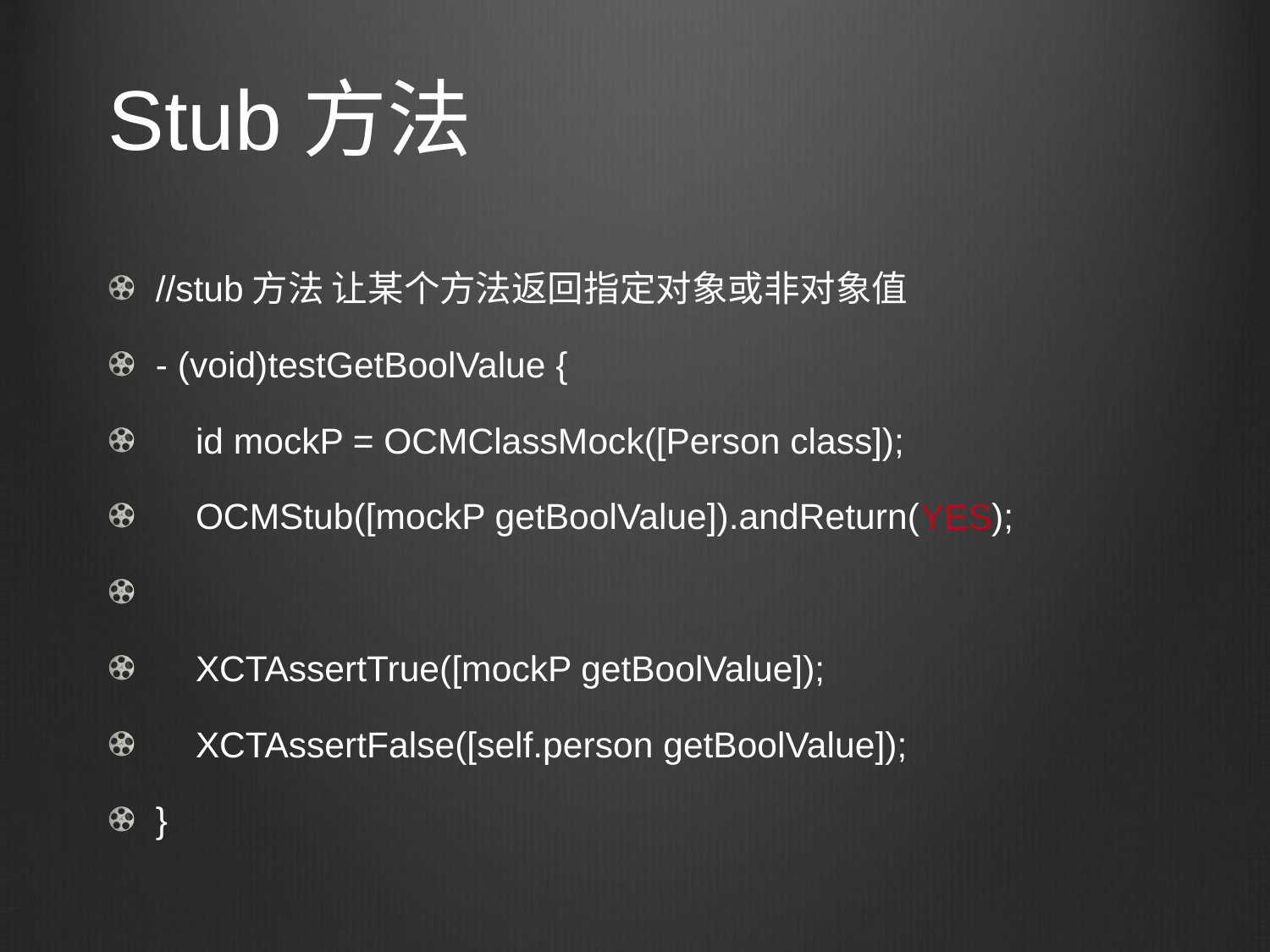

# Stub方法
//stub方法 让某个方法返回指定对象或非对象值
- (void)testGetBoolValue {
    id mockP = OCMClassMock([Person class]);
    OCMStub([mockP getBoolValue]).andReturn(YES);

    XCTAssertTrue([mockP getBoolValue]);
    XCTAssertFalse([self.person getBoolValue]);
}